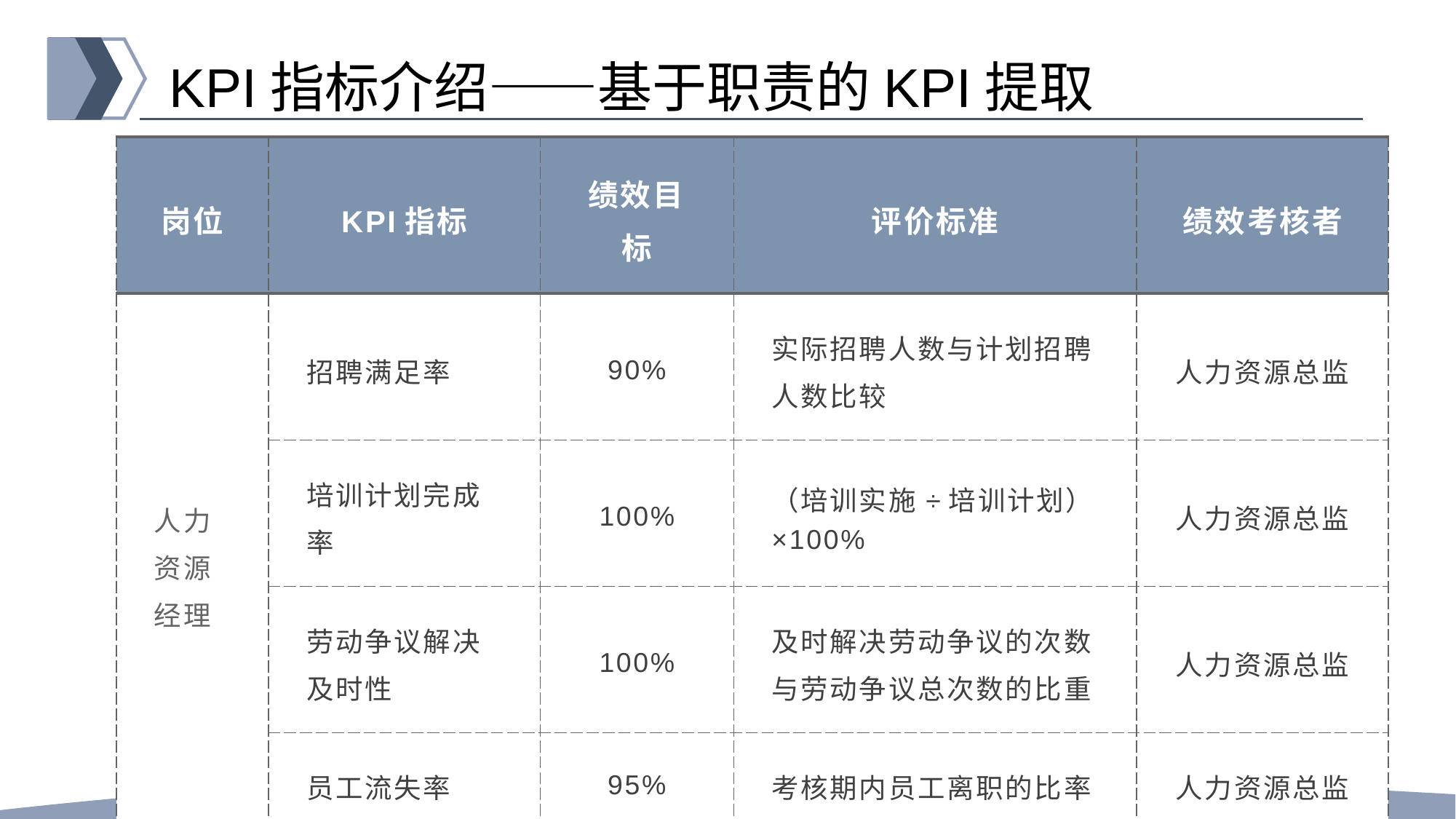

# KPI指标介绍——基于职责的KPI提取
| 岗位 | KPI指标 | 绩效目标 | 评价标准 | 绩效考核者 |
| --- | --- | --- | --- | --- |
| 人力资源经理 | 招聘满足率 | 90% | 实际招聘人数与计划招聘人数比较 | 人力资源总监 |
|  | 培训计划完成率 | 100% | （培训实施÷培训计划）×100% | 人力资源总监 |
|  | 劳动争议解决及时性 | 100% | 及时解决劳动争议的次数与劳动争议总次数的比重 | 人力资源总监 |
|  | 员工流失率 | 95% | 考核期内员工离职的比率 | 人力资源总监 |